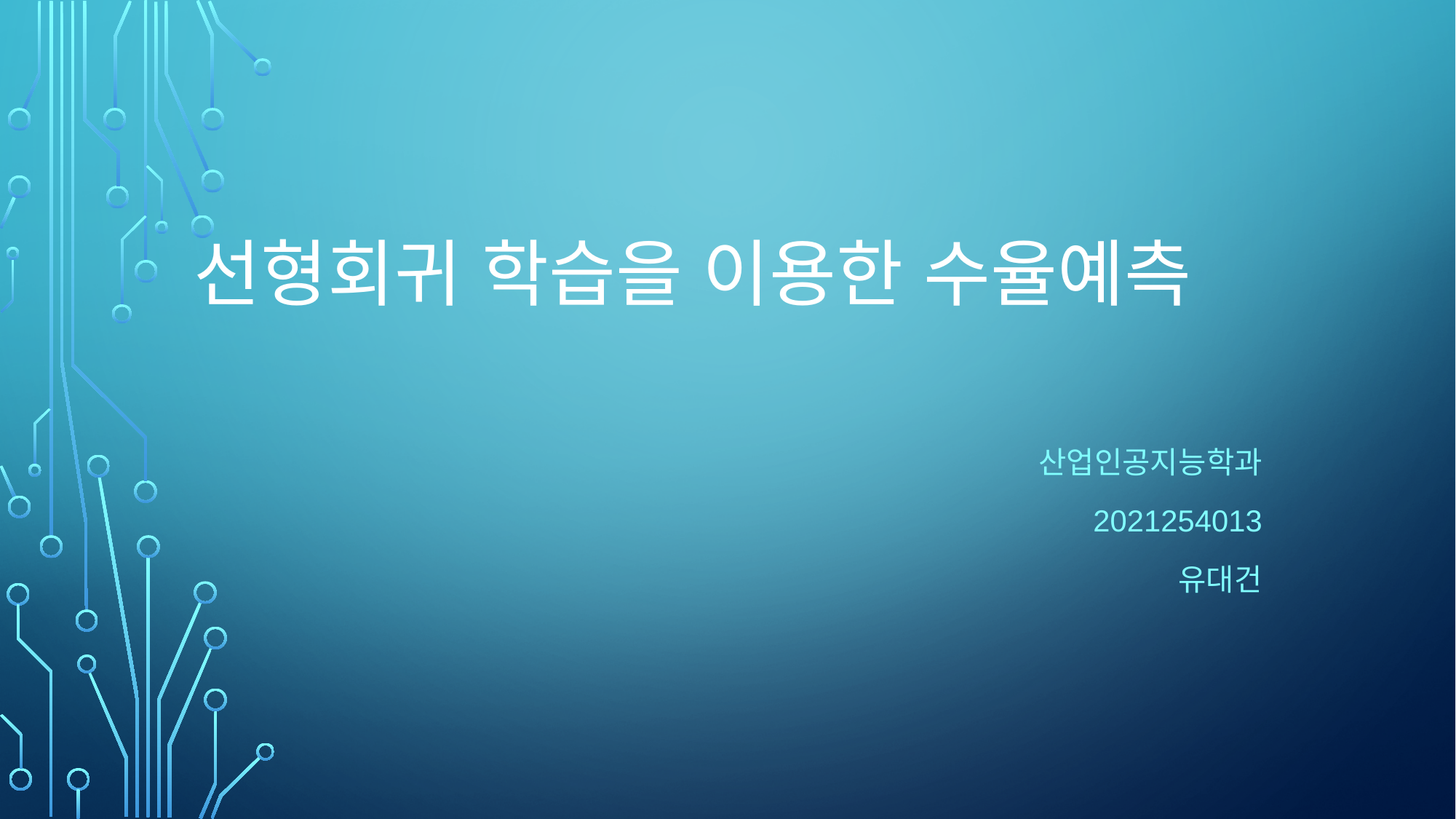

# 선형회귀 학습을 이용한 수율예측
산업인공지능학과
2021254013
유대건